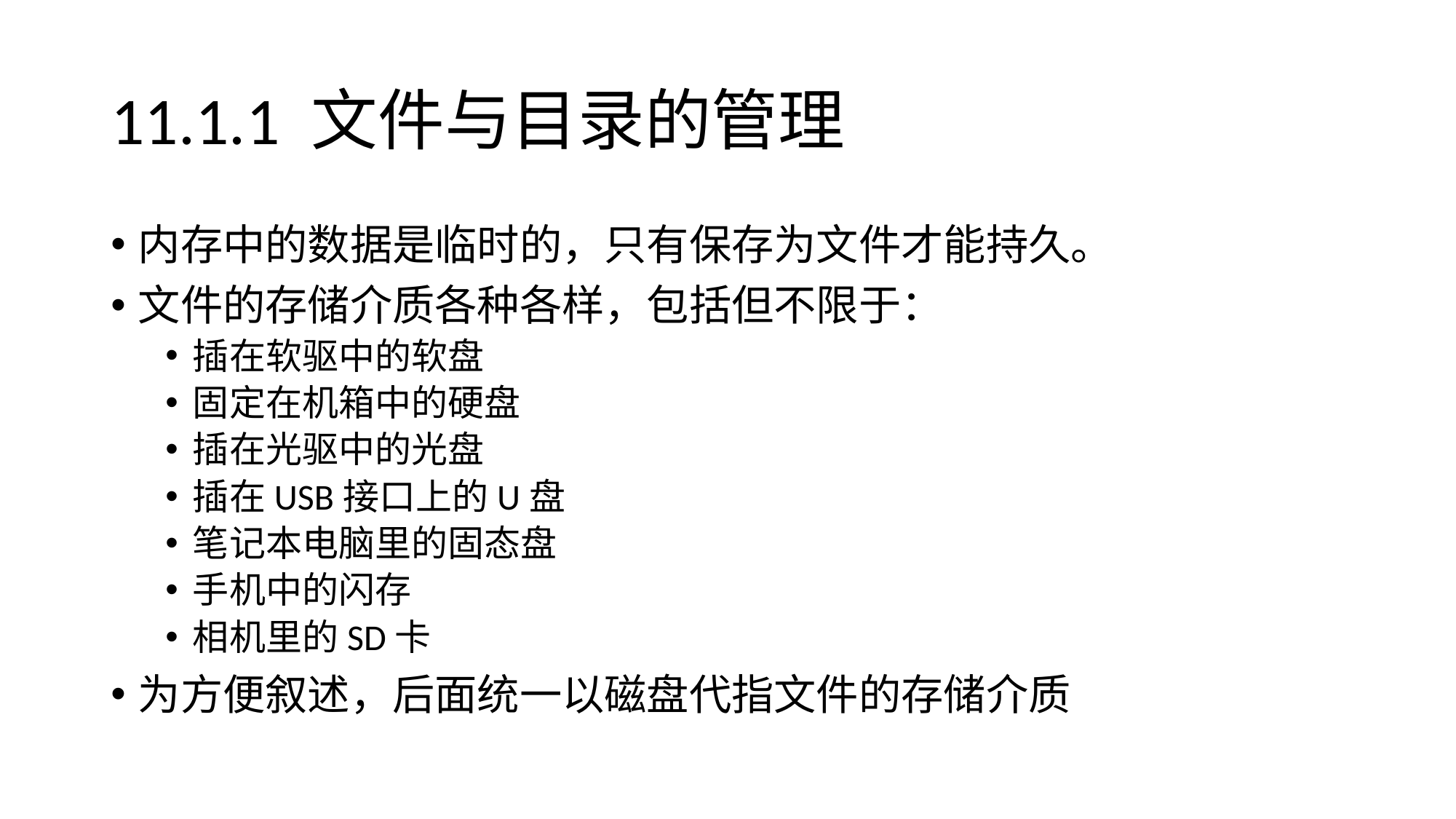

# 11.1.1 文件与目录的管理
内存中的数据是临时的，只有保存为文件才能持久。
文件的存储介质各种各样，包括但不限于：
插在软驱中的软盘
固定在机箱中的硬盘
插在光驱中的光盘
插在USB接口上的U盘
笔记本电脑里的固态盘
手机中的闪存
相机里的SD卡
为方便叙述，后面统一以磁盘代指文件的存储介质